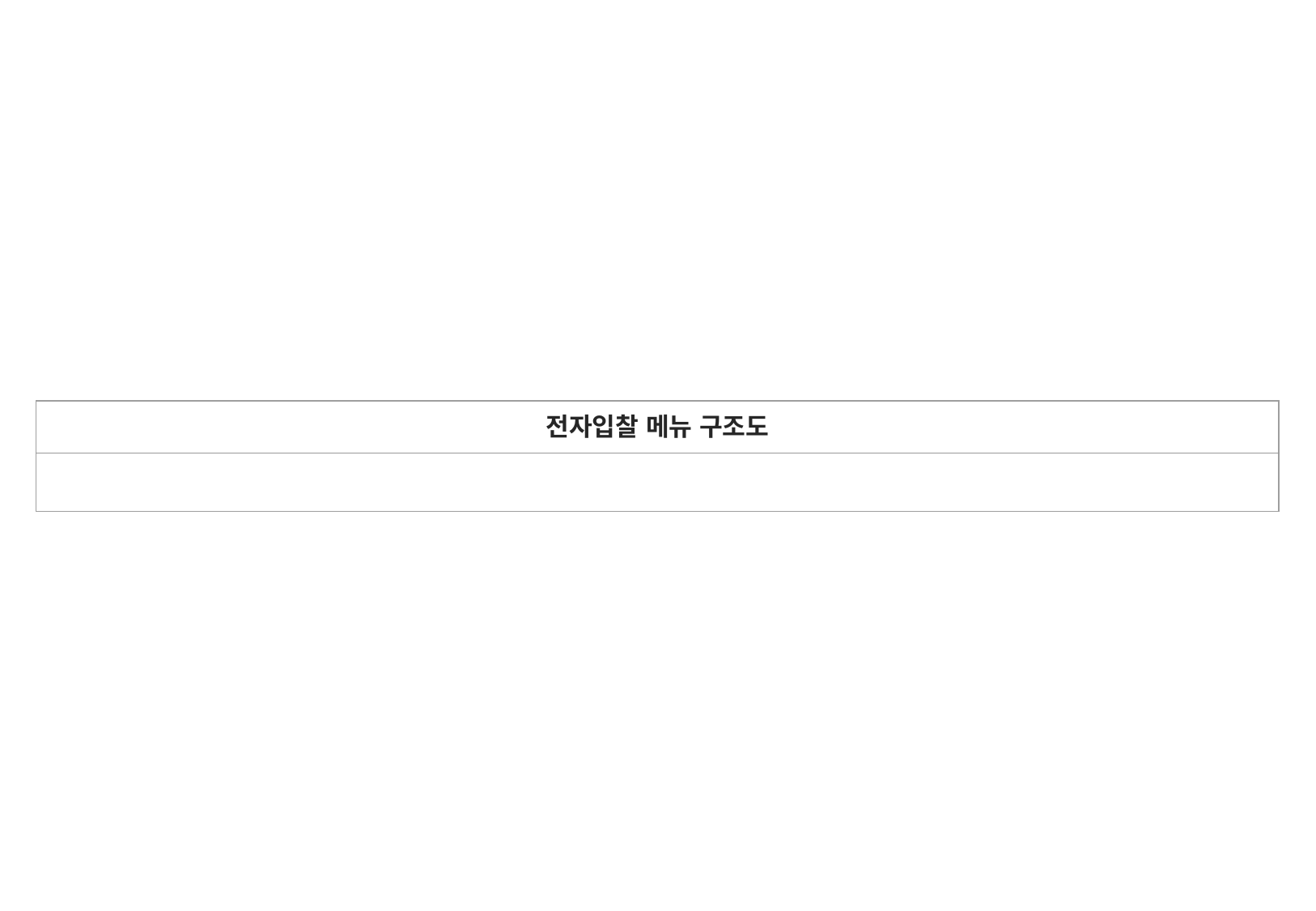

| 전자입찰 메뉴 구조도 |
| --- |
|  |